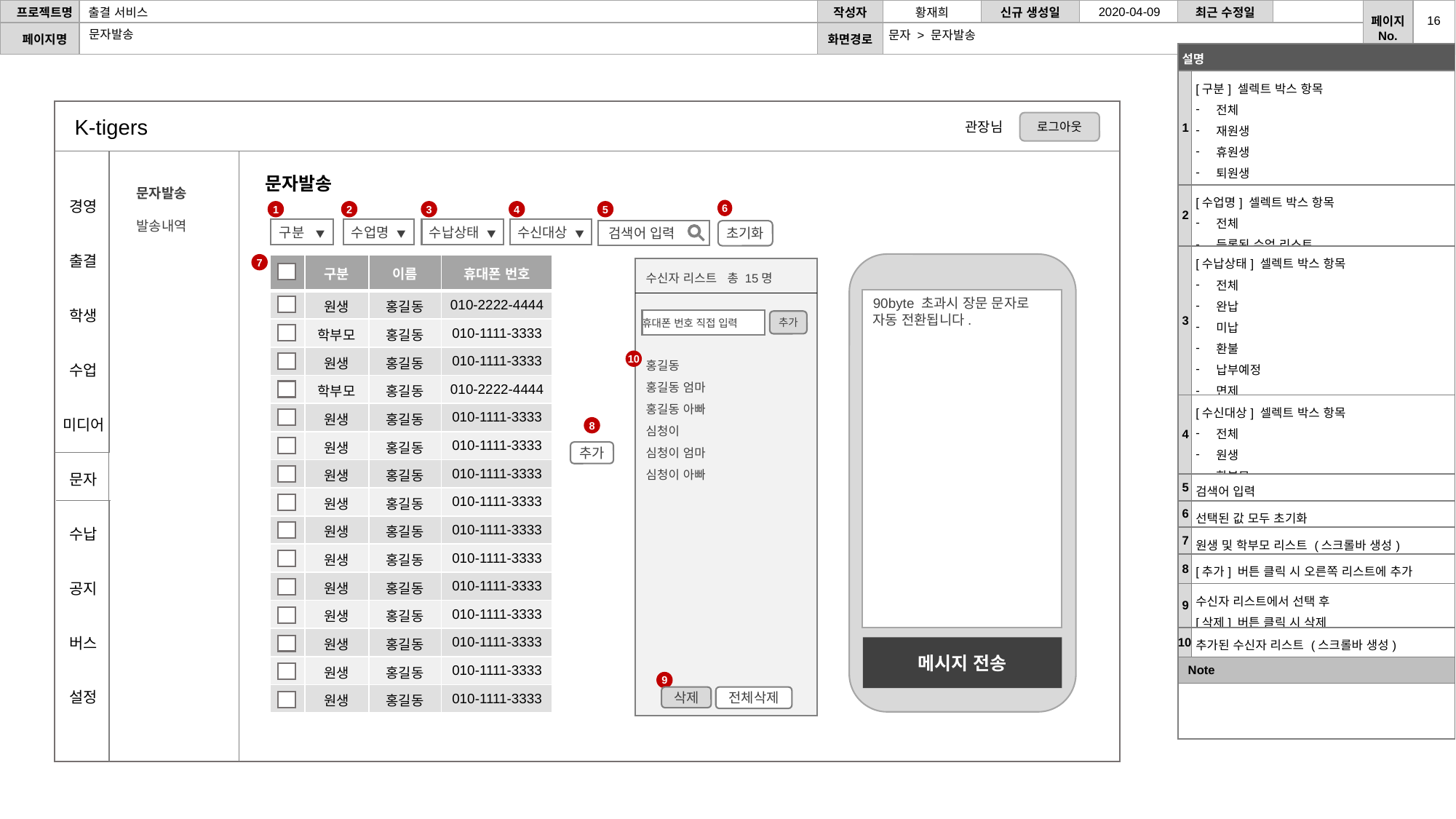

2020-04-09
16
문자발송
문자 > 문자발송
| 설명 |  |
| --- | --- |
| 1 | [구분] 셀렉트 박스 항목 전체 재원생 휴원생 퇴원생 미등록생 |
| 2 | [수업명] 셀렉트 박스 항목 전체 등록된 수업 리스트 |
| 3 | [수납상태] 셀렉트 박스 항목 전체 완납 미납 환불 납부예정 면제 선결제 |
| 4 | [수신대상] 셀렉트 박스 항목 전체 원생 학부모 |
| 5 | 검색어 입력 |
| 6 | 선택된 값 모두 초기화 |
| 7 | 원생 및 학부모 리스트 (스크롤바 생성) |
| 8 | [추가] 버튼 클릭 시 오른쪽 리스트에 추가 |
| 9 | 수신자 리스트에서 선택 후 [삭제] 버튼 클릭 시 삭제 |
| 10 | 추가된 수신자 리스트 (스크롤바 생성) |
| Note |  |
|  |  |

K-tigers
로그아웃
관장님
문자발송
문자발송

발송내역

경영

출결

학생

수업

미디어

문자

수납

공지

버스

설정

6
1
2
3
4
5
구분   ▼
수업명  ▼
수납상태  ▼
수신대상  ▼
  검색어 입력
초기화

7

|  | 구분 | 이름 | 휴대폰 번호 |
| --- | --- | --- | --- |
|  | 원생 | 홍길동 | 010-2222-4444 |
|  | 학부모 | 홍길동 | 010-1111-3333 |
|  | 원생 | 홍길동 | 010-1111-3333 |
|  | 학부모 | 홍길동 | 010-2222-4444 |
|  | 원생 | 홍길동 | 010-1111-3333 |
|  | 원생 | 홍길동 | 010-1111-3333 |
|  | 원생 | 홍길동 | 010-1111-3333 |
|  | 원생 | 홍길동 | 010-1111-3333 |
|  | 원생 | 홍길동 | 010-1111-3333 |
|  | 원생 | 홍길동 | 010-1111-3333 |
|  | 원생 | 홍길동 | 010-1111-3333 |
|  | 원생 | 홍길동 | 010-1111-3333 |
|  | 원생 | 홍길동 | 010-1111-3333 |
|  | 원생 | 홍길동 | 010-1111-3333 |
|  | 원생 | 홍길동 | 010-1111-3333 |
수신자 리스트   총 15명

홍길동
홍길동 엄마
홍길동 아빠
심청이
심청이 엄마
심청이 아빠

90byte 초과시 장문 문자로 자동 전환됩니다.

휴대폰 번호 직접 입력
추가

10

8

추가

메시지 전송

9
삭제
전체삭제